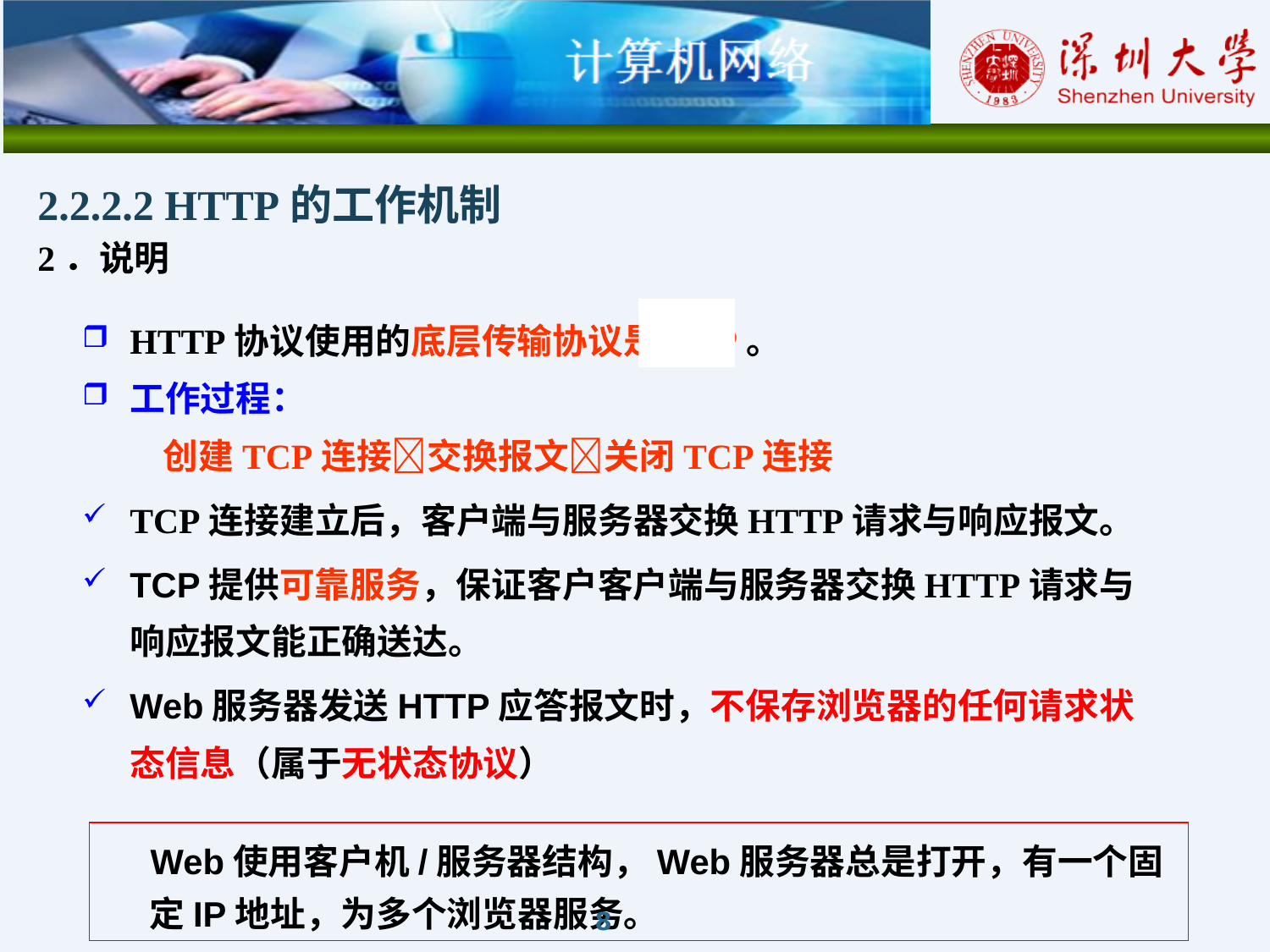

2.2.2.2 HTTP的工作机制
2．说明
HTTP协议使用的底层传输协议是TCP。
工作过程：
         创建TCP连接→交换报文→关闭TCP连接
TCP连接建立后，客户端与服务器交换HTTP请求与响应报文。
TCP提供可靠服务，保证客户客户端与服务器交换HTTP请求与响应报文能正确送达。
Web服务器发送HTTP应答报文时，不保存浏览器的任何请求状态信息（属于无状态协议）

     Web使用客户机/服务器结构，Web服务器总是打开，有一个固定IP地址，为多个浏览器服务。
8